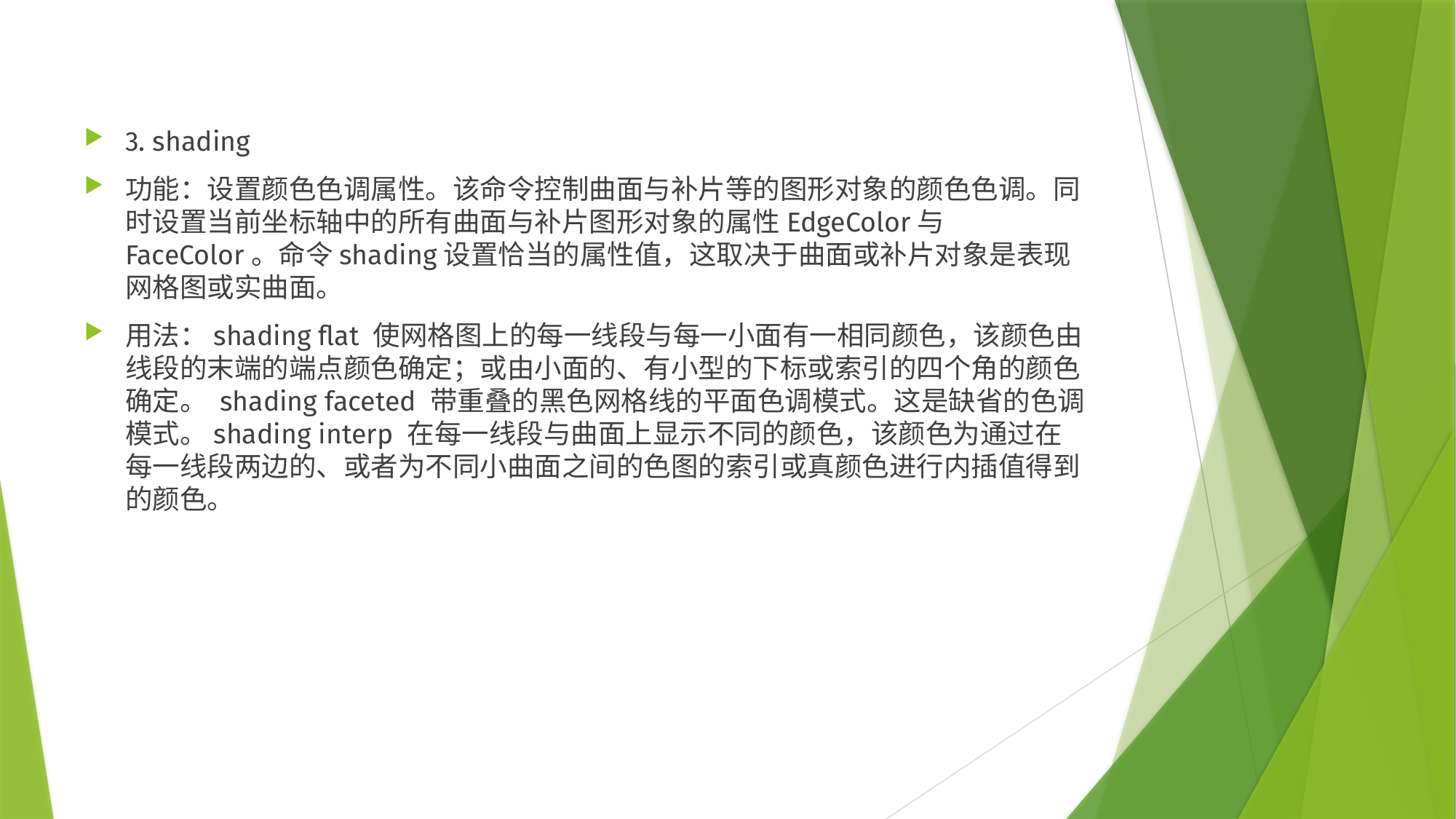

3. shading
功能：设置颜色色调属性。该命令控制曲面与补片等的图形对象的颜色色调。同时设置当前坐标轴中的所有曲面与补片图形对象的属性EdgeColor与FaceColor。命令shading设置恰当的属性值，这取决于曲面或补片对象是表现网格图或实曲面。
用法：shading flat 使网格图上的每一线段与每一小面有一相同颜色，该颜色由线段的末端的端点颜色确定；或由小面的、有小型的下标或索引的四个角的颜色确定。 shading faceted 带重叠的黑色网格线的平面色调模式。这是缺省的色调模式。shading interp 在每一线段与曲面上显示不同的颜色，该颜色为通过在每一线段两边的、或者为不同小曲面之间的色图的索引或真颜色进行内插值得到的颜色。